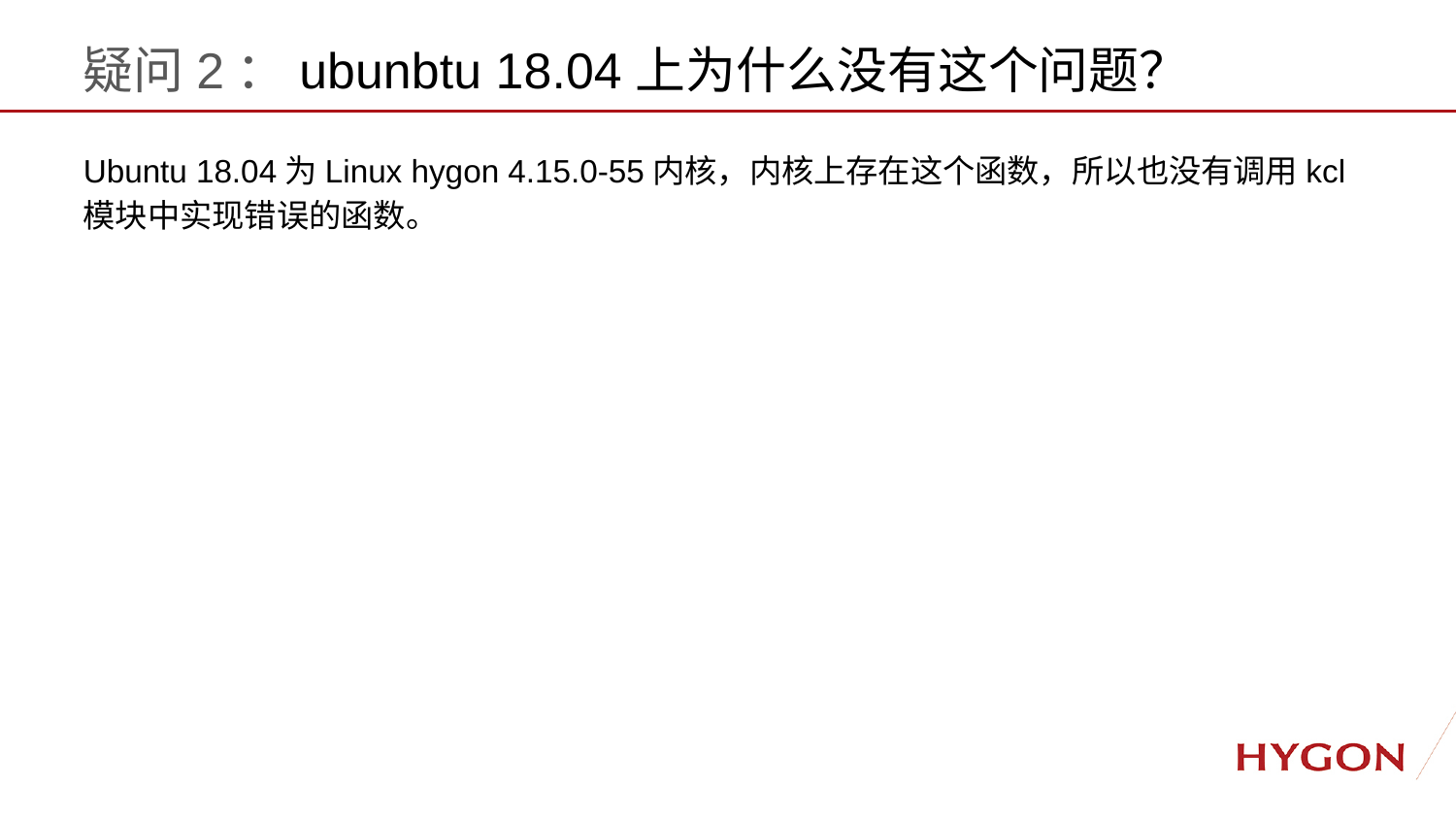

疑问2：ubunbtu 18.04上为什么没有这个问题？
Ubuntu 18.04为Linux hygon 4.15.0-55内核，内核上存在这个函数，所以也没有调用kcl
模块中实现错误的函数。